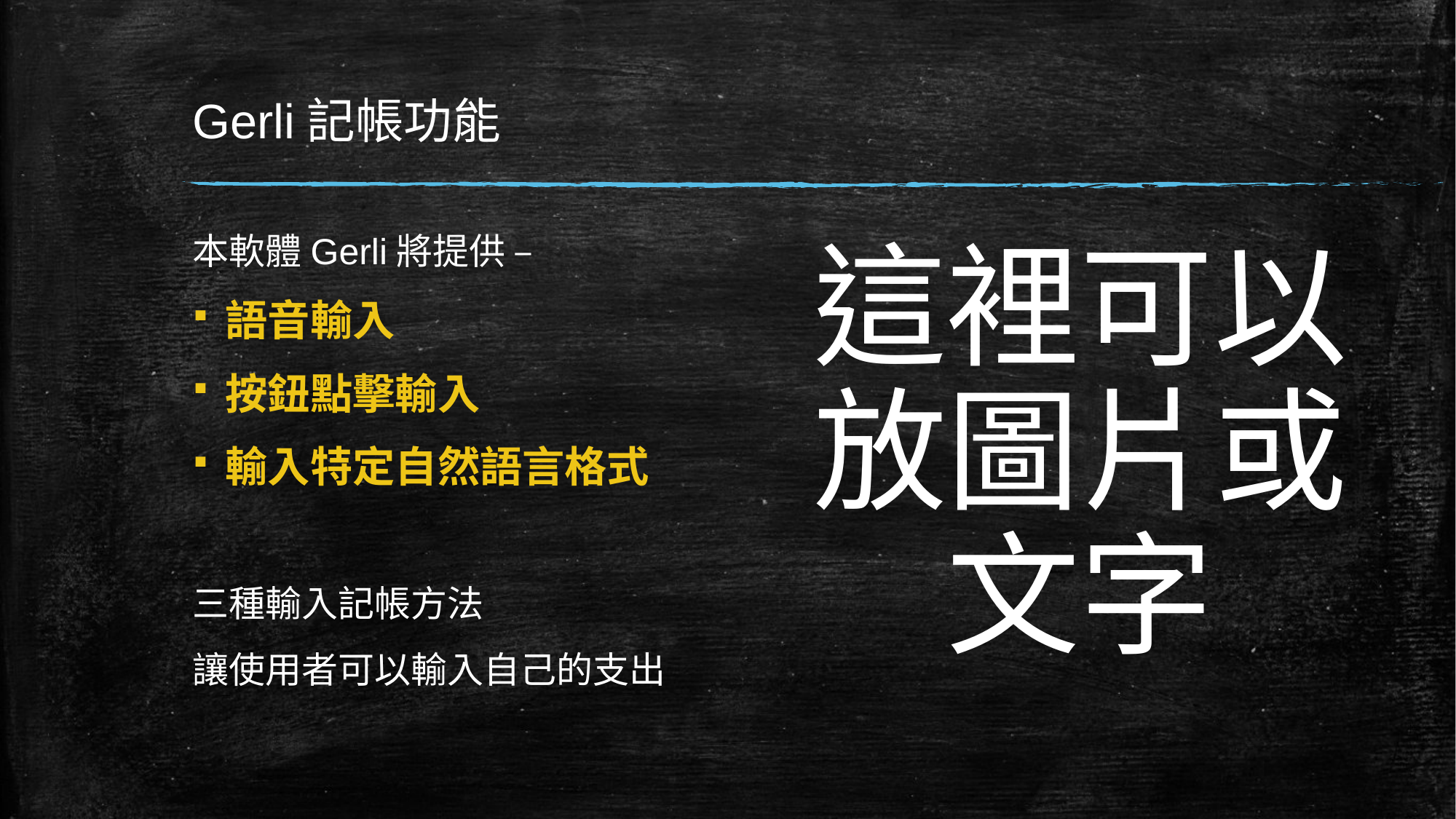

# Gerli記帳功能
本軟體Gerli將提供 –
語音輸入
按鈕點擊輸入
輸入特定自然語言格式

三種輸入記帳方法
讓使用者可以輸入自己的支出
這裡可以放圖片或文字